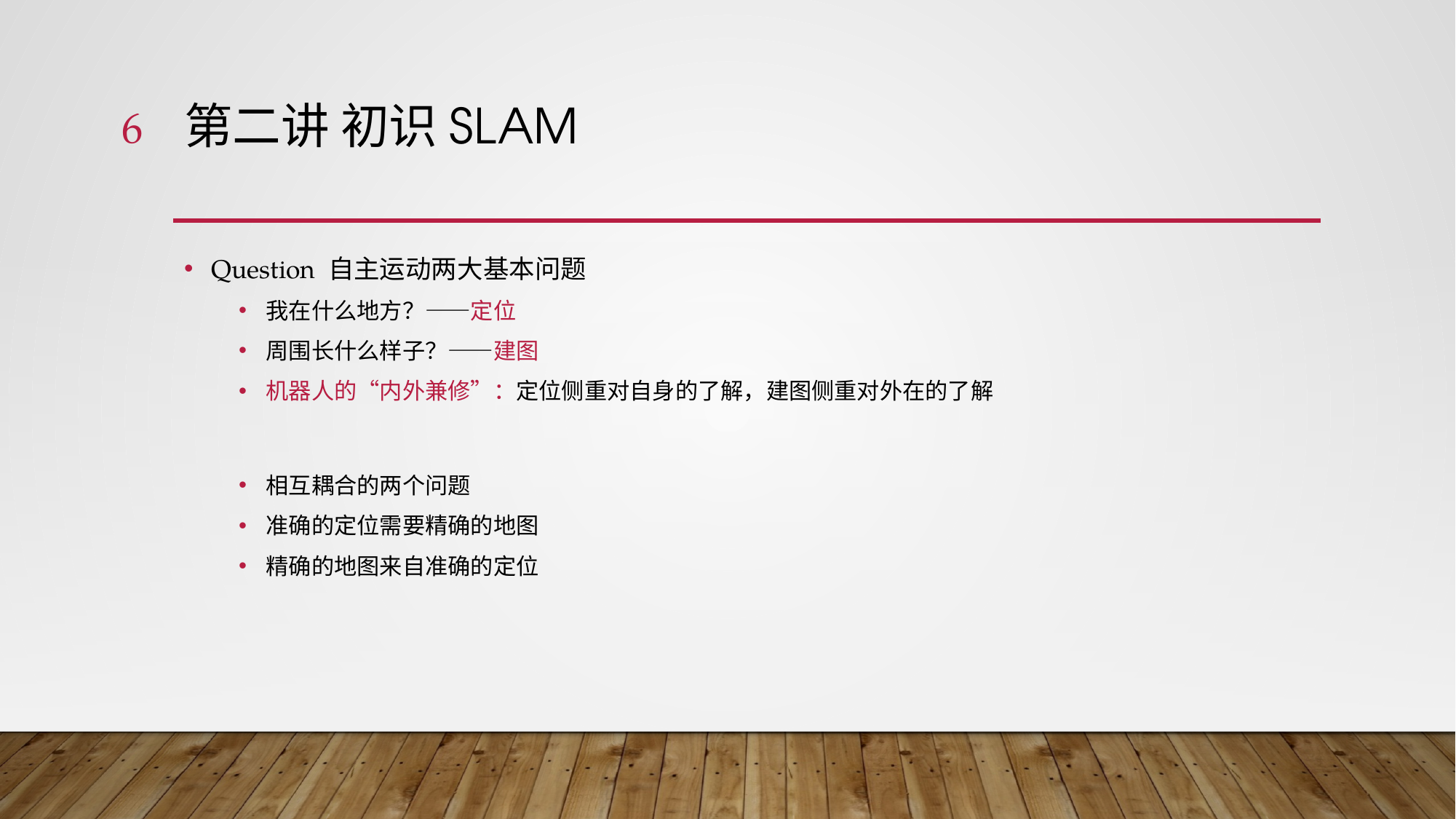

6
# 第二讲 初识SLAM
Question 自主运动两大基本问题
我在什么地方？——定位
周围长什么样子？——建图
机器人的“内外兼修”：定位侧重对自身的了解，建图侧重对外在的了解

相互耦合的两个问题
准确的定位需要精确的地图
精确的地图来自准确的定位